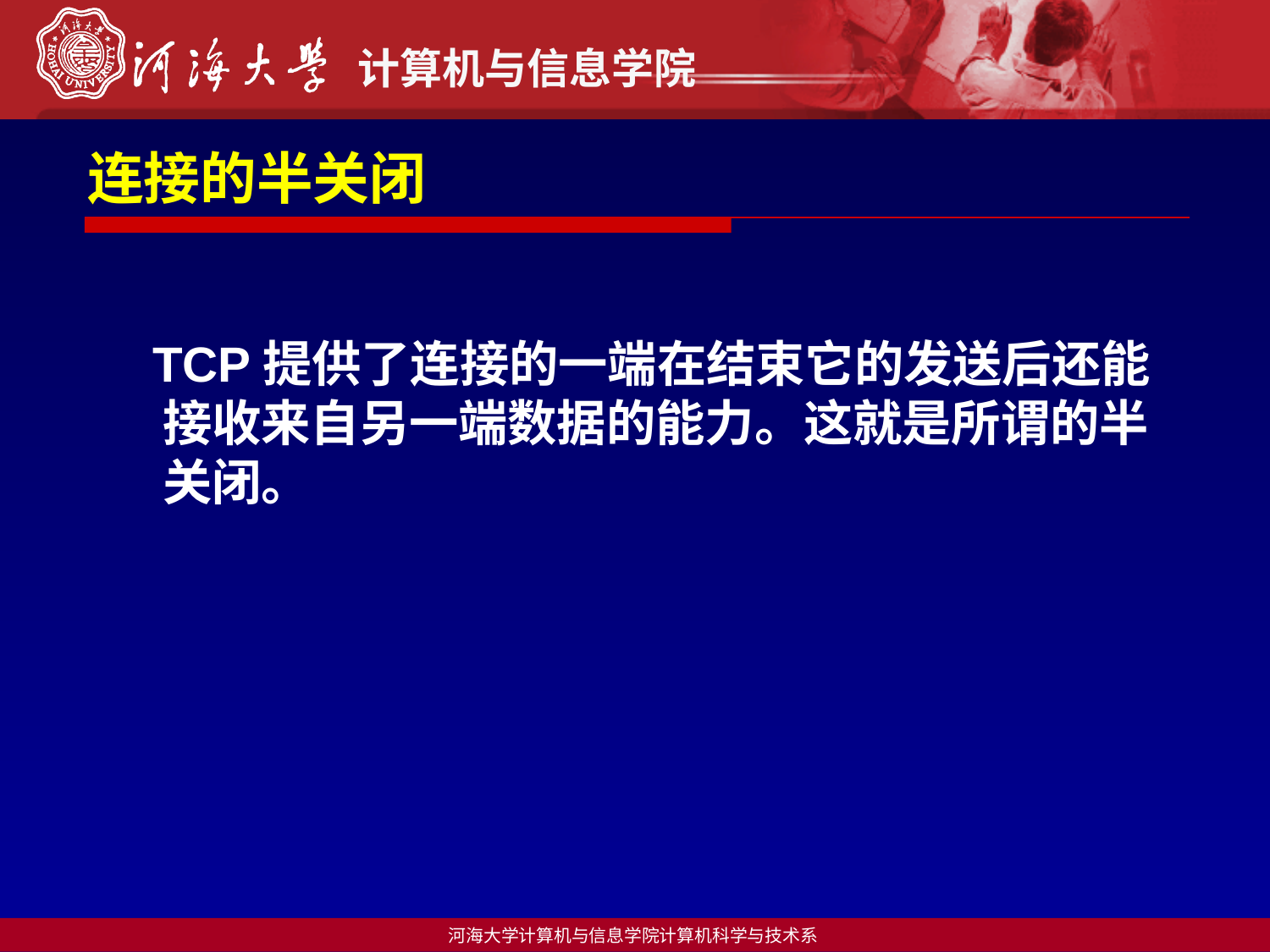

连接的半关闭

    TCP提供了连接的一端在结束它的发送后还能接收来自另一端数据的能力。这就是所谓的半关闭。